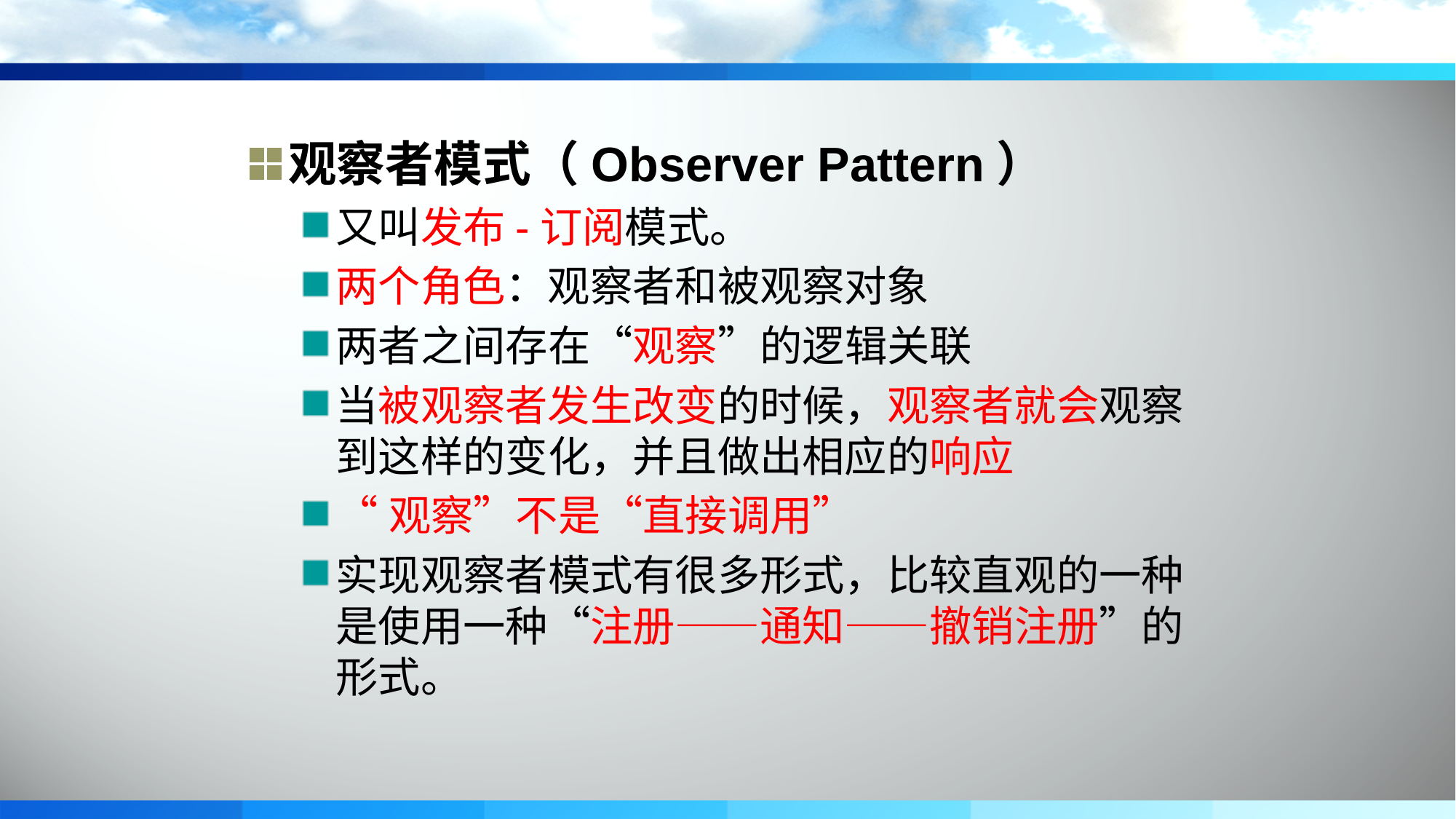

观察者模式（Observer Pattern）
又叫发布-订阅模式。
两个角色：观察者和被观察对象
两者之间存在“观察”的逻辑关联
当被观察者发生改变的时候，观察者就会观察到这样的变化，并且做出相应的响应
“观察”不是“直接调用”
实现观察者模式有很多形式，比较直观的一种是使用一种“注册——通知——撤销注册”的形式。